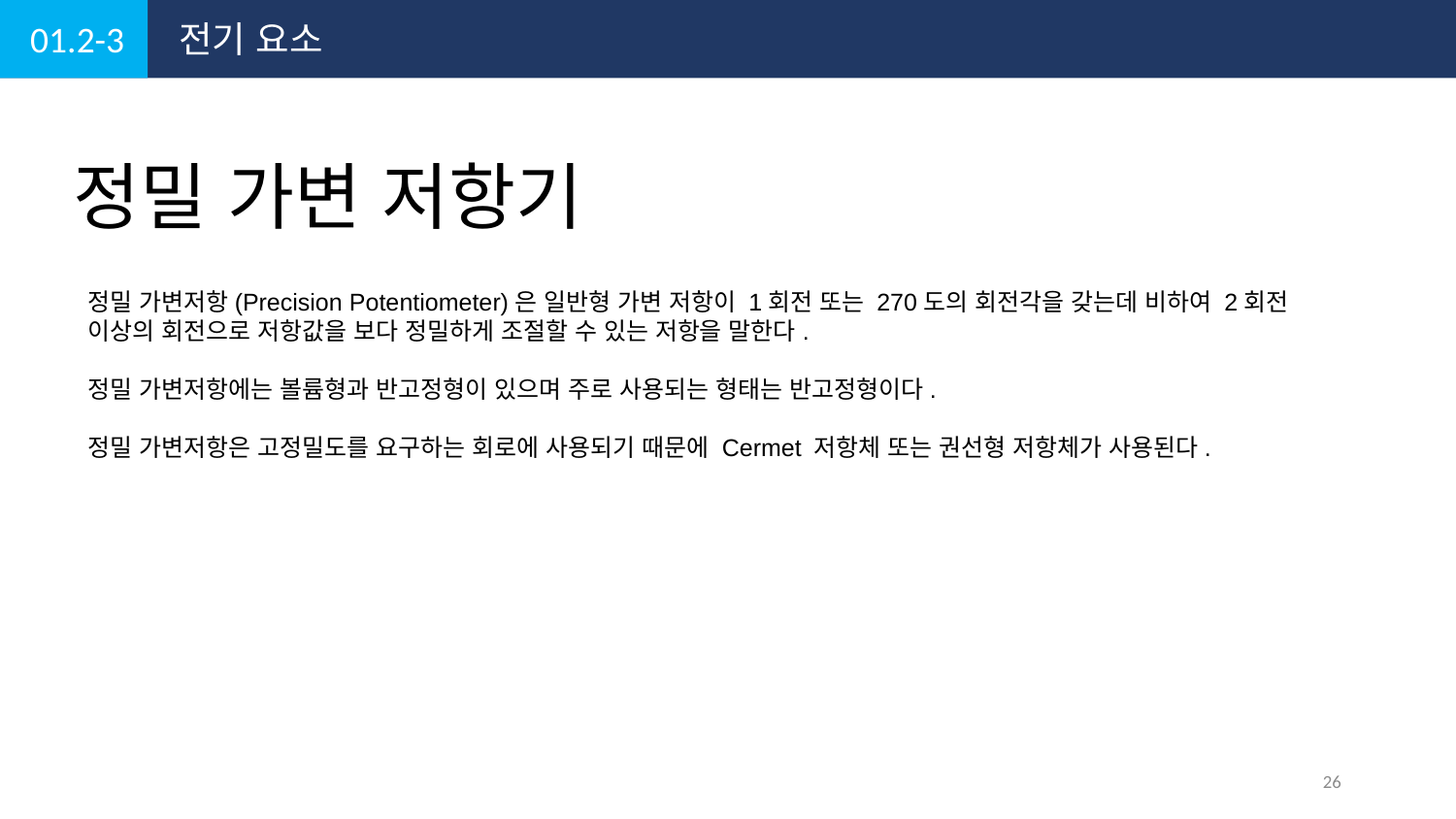

01.2-3
전기 요소
정밀 가변 저항기
정밀 가변저항(Precision Potentiometer)은 일반형 가변 저항이 1회전 또는 270도의 회전각을 갖는데 비하여 2회전 이상의 회전으로 저항값을 보다 정밀하게 조절할 수 있는 저항을 말한다.

정밀 가변저항에는 볼륨형과 반고정형이 있으며 주로 사용되는 형태는 반고정형이다.

정밀 가변저항은 고정밀도를 요구하는 회로에 사용되기 때문에 Cermet 저항체 또는 권선형 저항체가 사용된다.
26